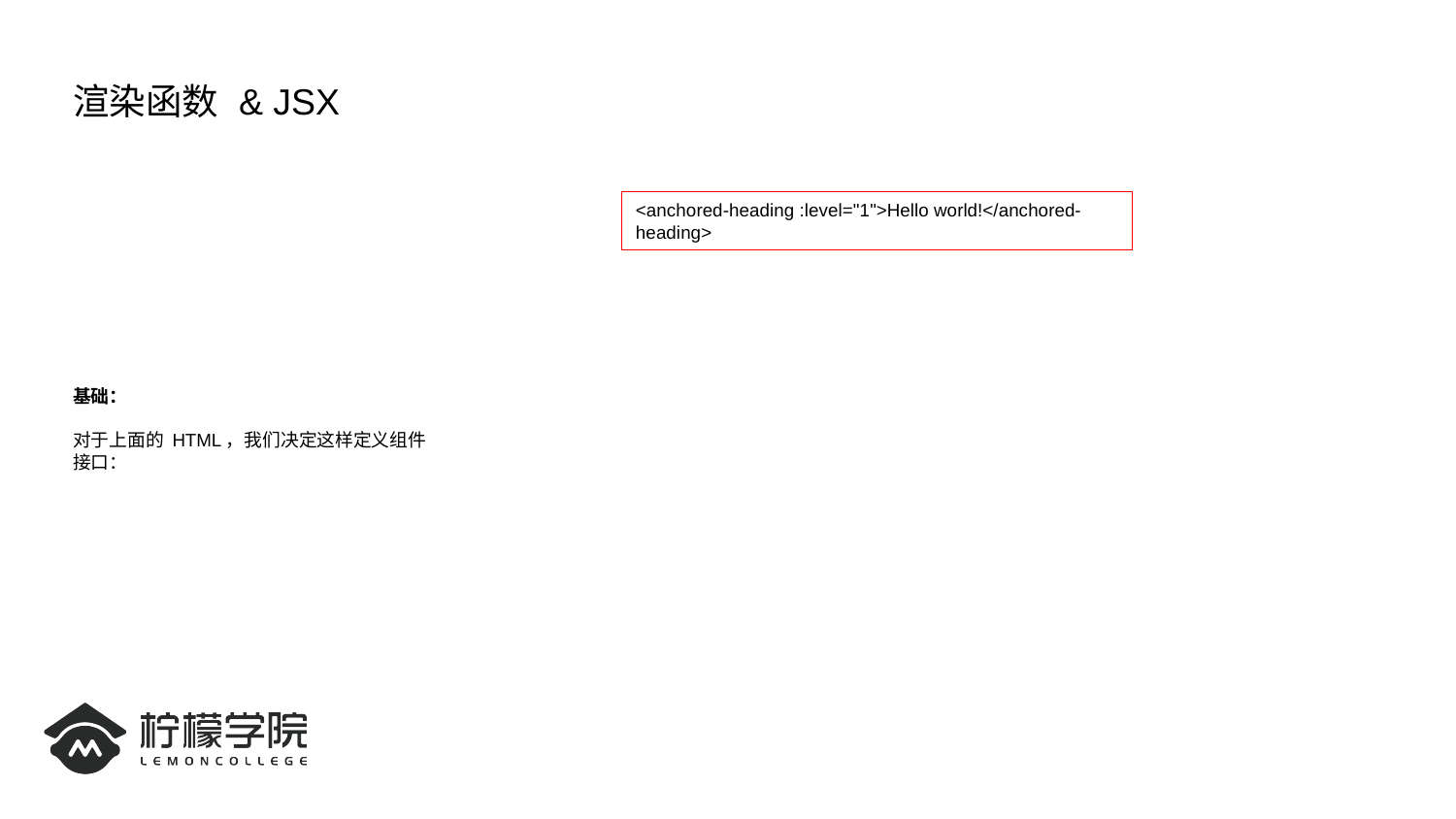

# 渲染函数 & JSX
基础：

对于上面的 HTML，我们决定这样定义组件接口：
<anchored-heading :level="1">Hello world!</anchored-heading>